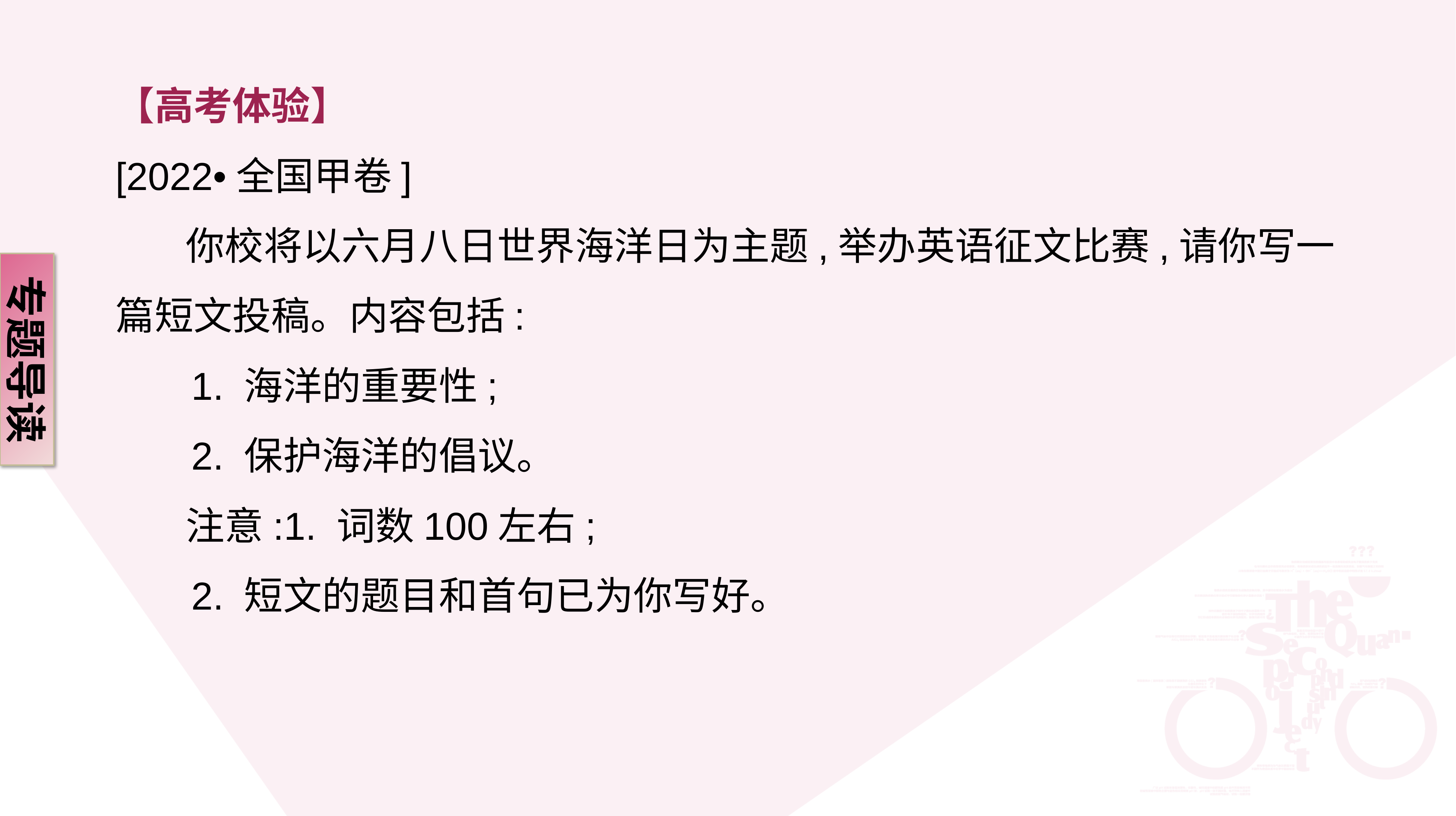

【高考体验】
[2022•全国甲卷]
       你校将以六月八日世界海洋日为主题,举办英语征文比赛,请你写一篇短文投稿。内容包括:
       1. 海洋的重要性;
       2. 保护海洋的倡议。
       注意:1. 词数100左右;
       2. 短文的题目和首句已为你写好。
专题导读